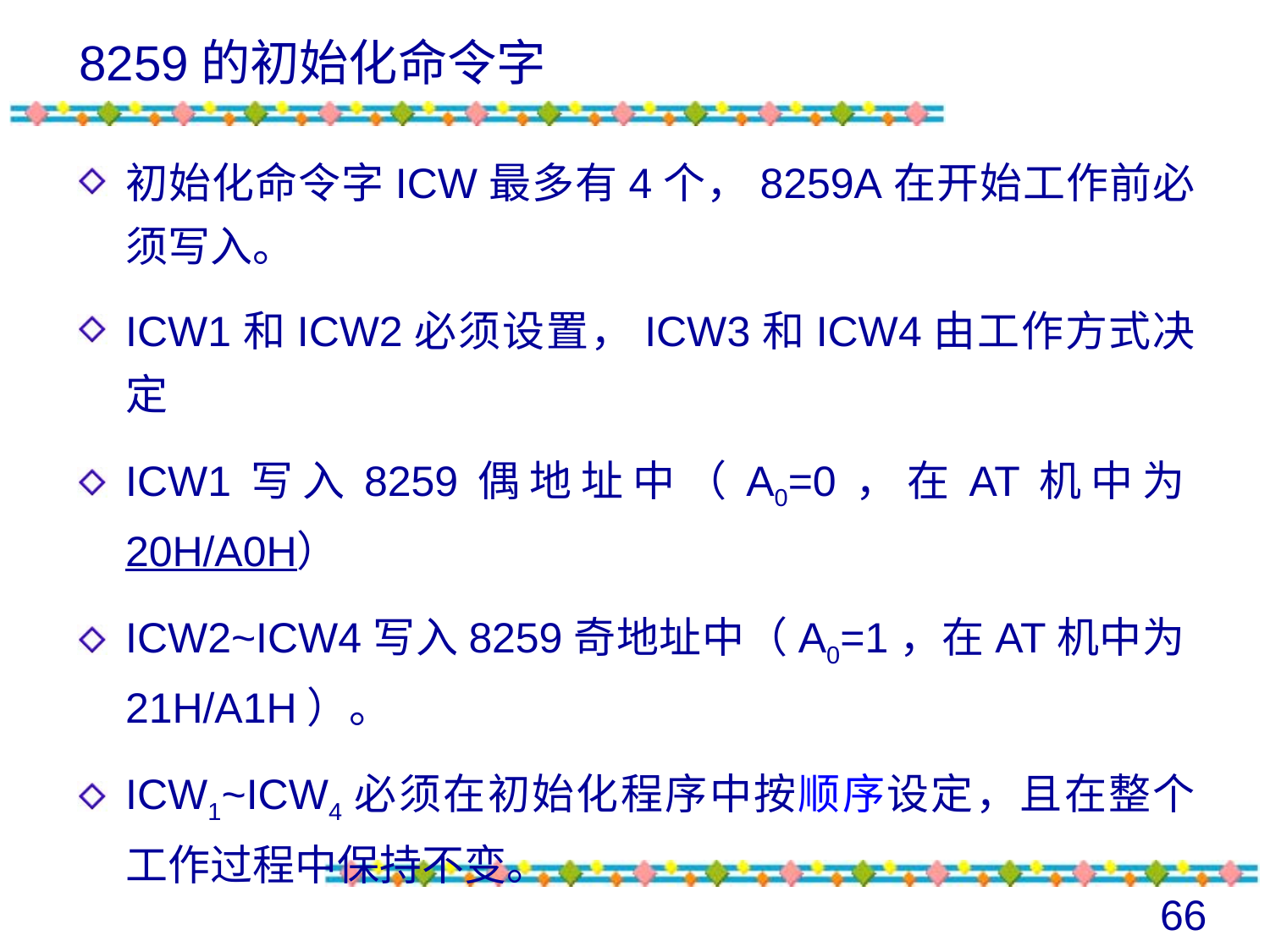

# 8259的初始化命令字
初始化命令字ICW最多有4个，8259A在开始工作前必须写入。
ICW1和ICW2必须设置，ICW3和ICW4由工作方式决定
ICW1写入8259偶地址中（A0=0，在AT机中为20H/A0H）
ICW2~ICW4写入8259奇地址中（A0=1，在AT机中为21H/A1H）。
ICW1~ICW4必须在初始化程序中按顺序设定，且在整个工作过程中保持不变。